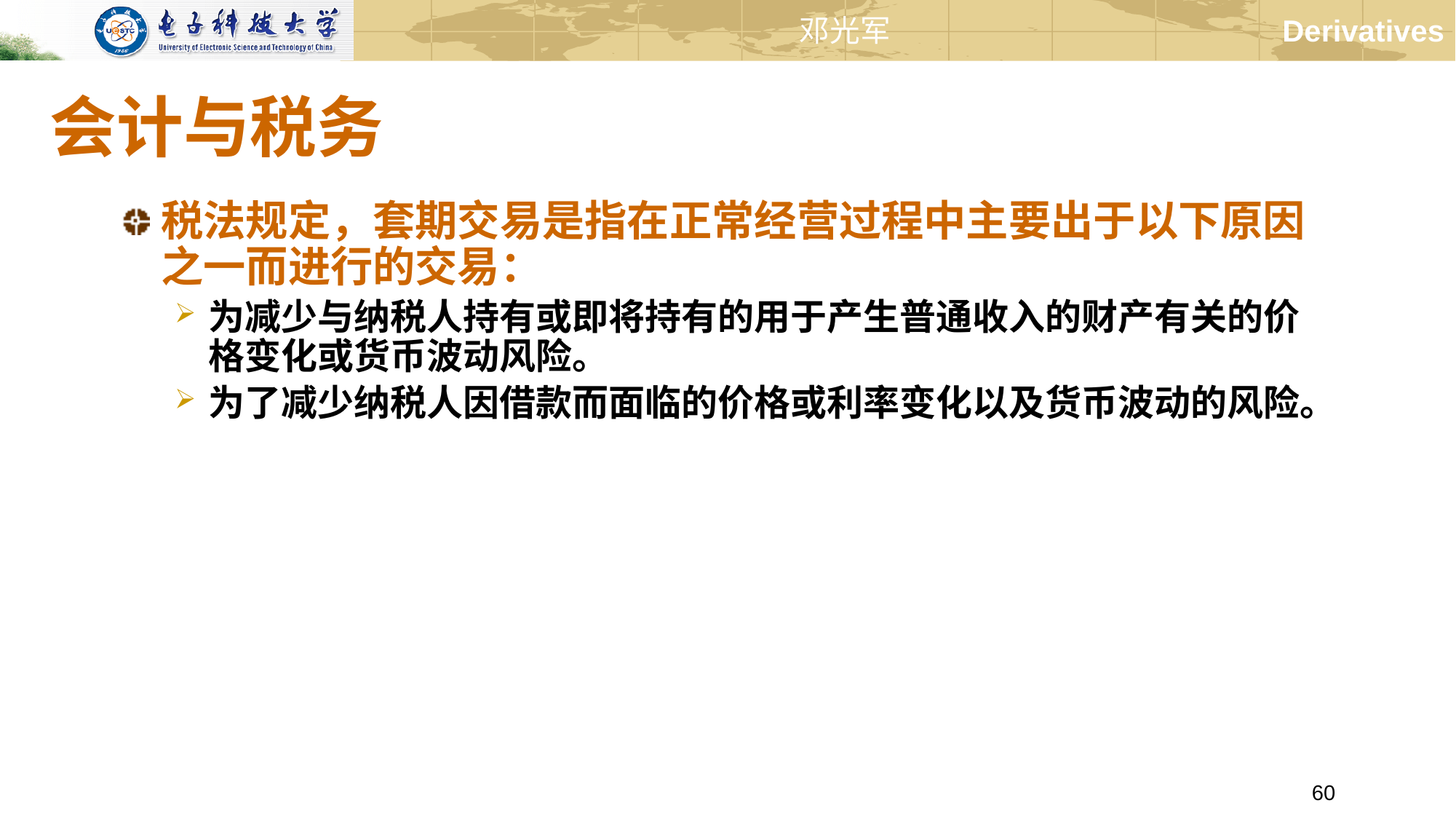

# 会计与税务
税法规定，套期交易是指在正常经营过程中主要出于以下原因之一而进行的交易：
为减少与纳税人持有或即将持有的用于产生普通收入的财产有关的价格变化或货币波动风险。
为了减少纳税人因借款而面临的价格或利率变化以及货币波动的风险。